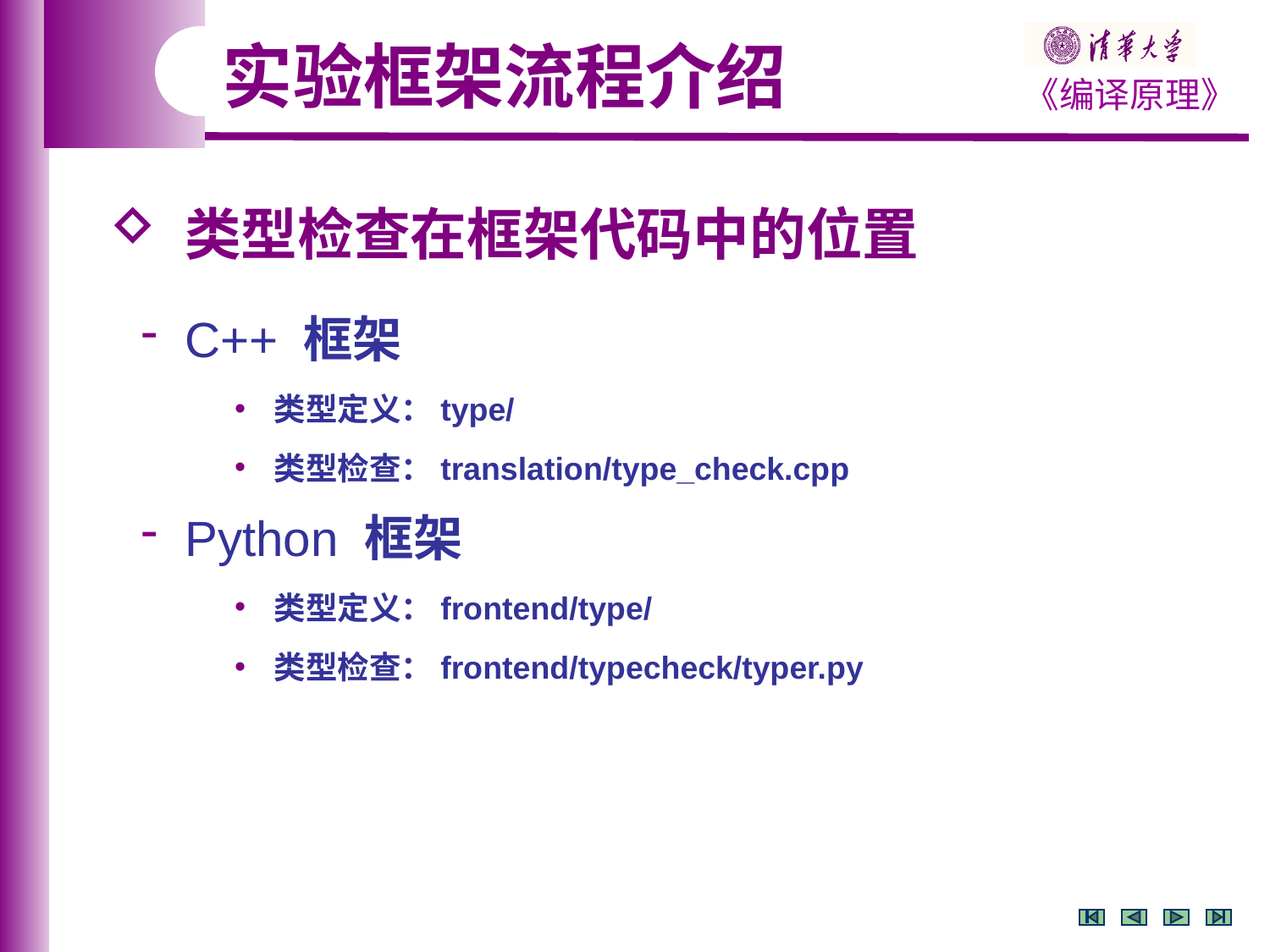

实验框架流程介绍
 类型检查在框架代码中的位置

 C++ 框架

类型定义：type/

类型检查：translation/type_check.cpp

 Python 框架

类型定义：frontend/type/

类型检查：frontend/typecheck/typer.py